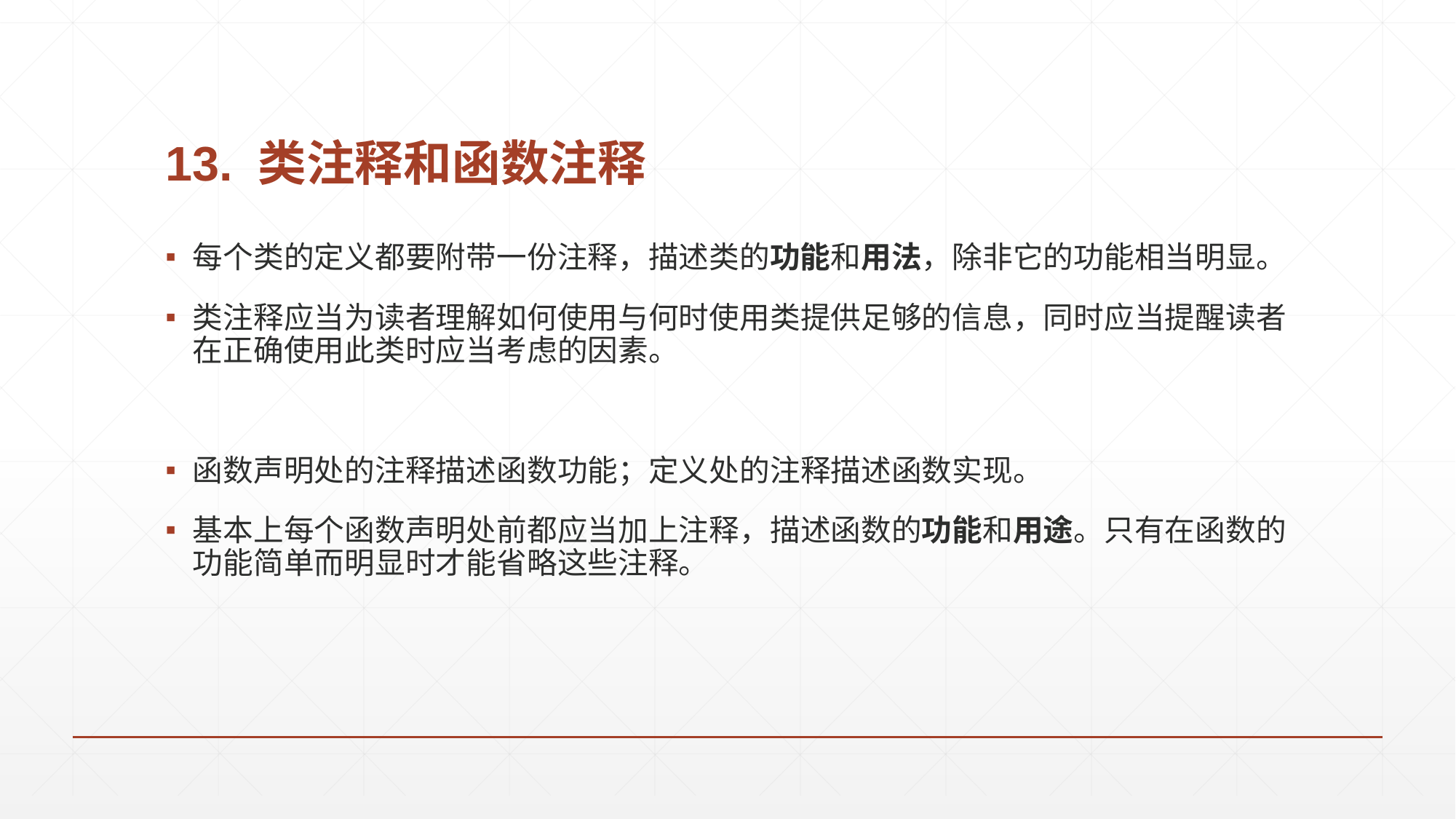

# 13. 类注释和函数注释
每个类的定义都要附带一份注释，描述类的功能和用法，除非它的功能相当明显。
类注释应当为读者理解如何使用与何时使用类提供足够的信息，同时应当提醒读者在正确使用此类时应当考虑的因素。

函数声明处的注释描述函数功能；定义处的注释描述函数实现。
基本上每个函数声明处前都应当加上注释，描述函数的功能和用途。只有在函数的功能简单而明显时才能省略这些注释。